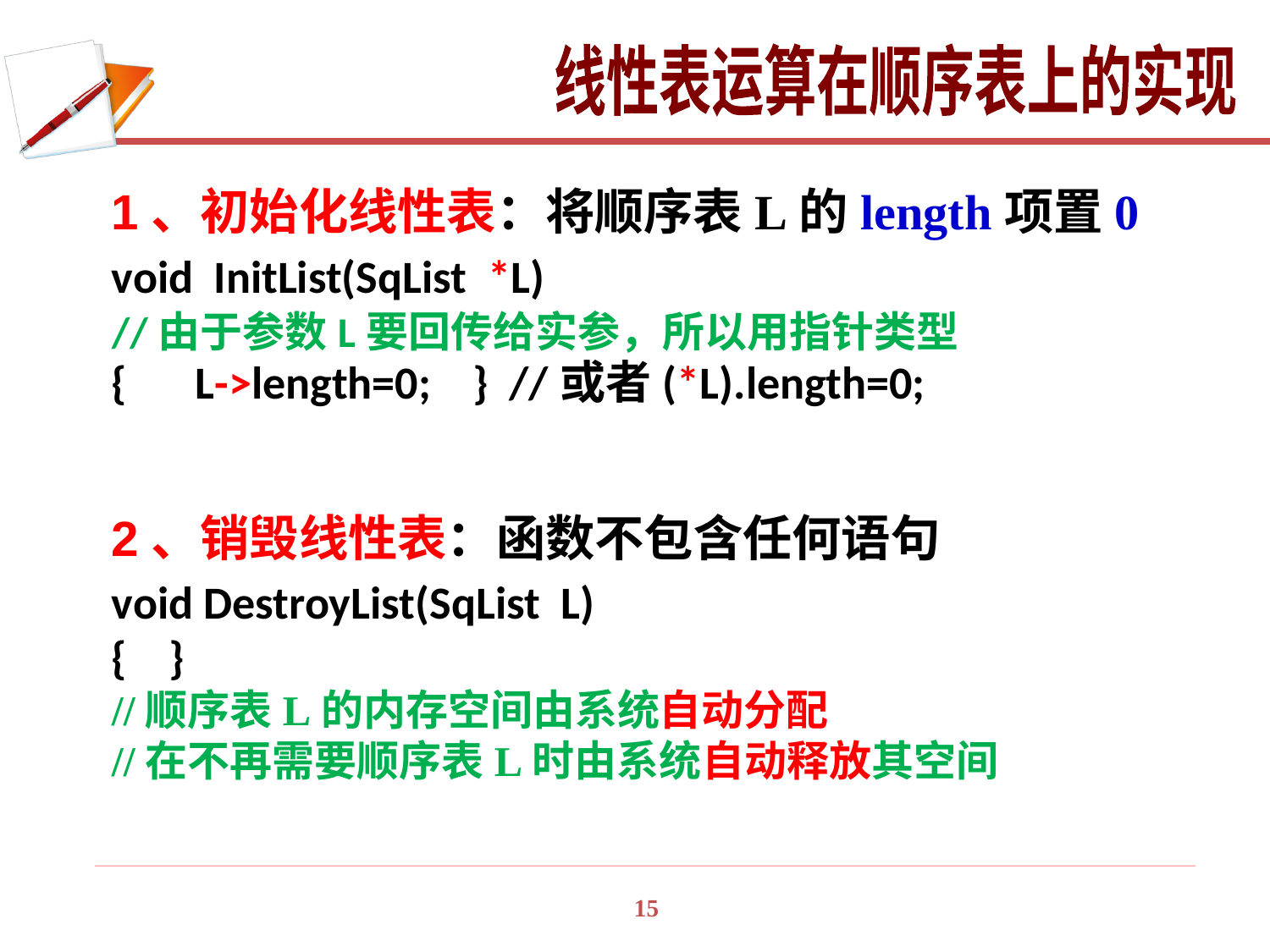

线性表运算在顺序表上的实现
1、初始化线性表：将顺序表L的length项置0
void  InitList(SqList  *L)
//由于参数L要回传给实参，所以用指针类型
{　L->length=0;    }  //或者(*L).length=0;
2、销毁线性表：函数不包含任何语句
void DestroyList(SqList  L)
{    }
//顺序表L的内存空间由系统自动分配
//在不再需要顺序表L时由系统自动释放其空间